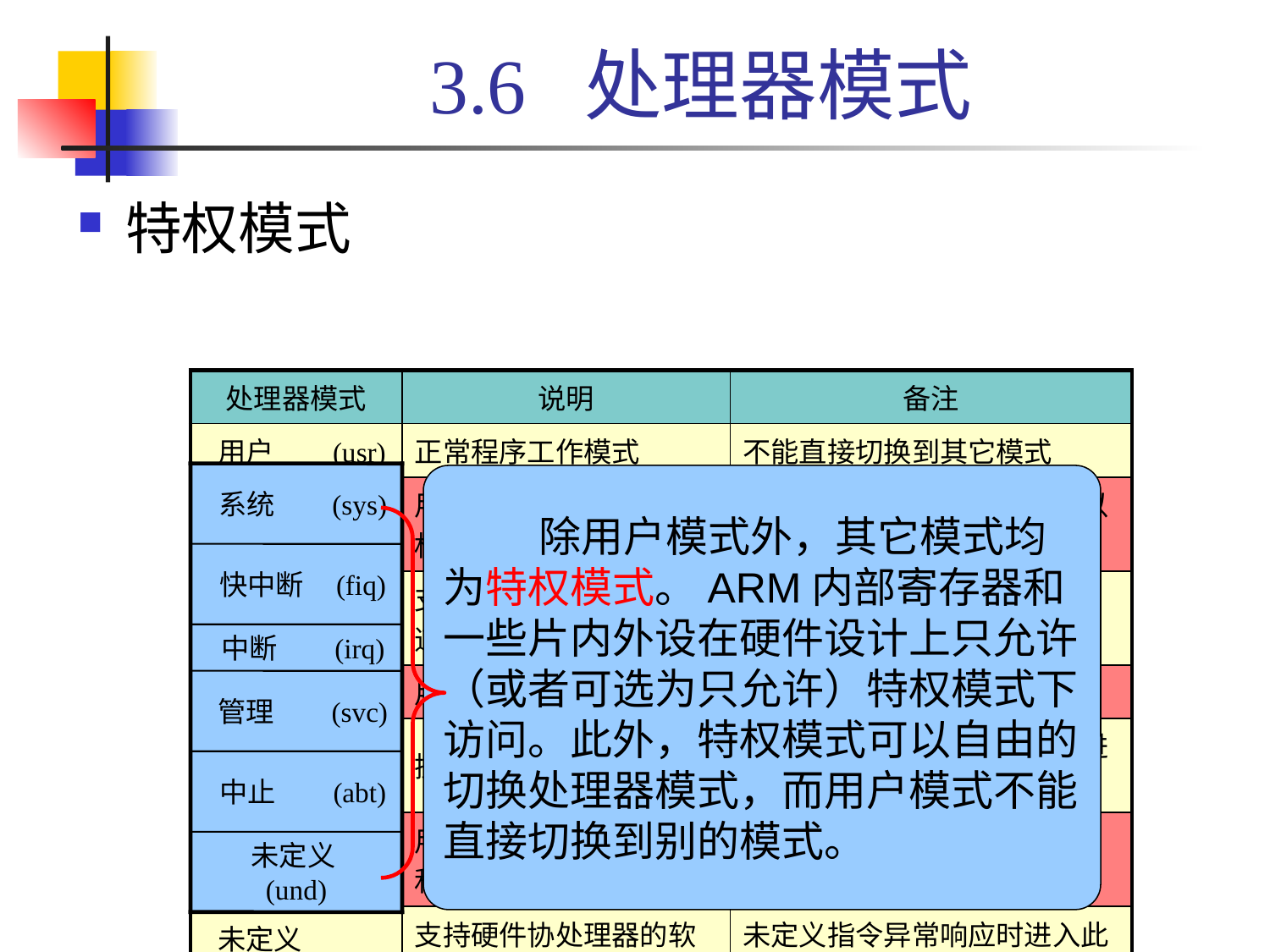

# 3.6  处理器模式
特权模式
| 处理器模式 | 说明 | 备注 |
| --- | --- | --- |
| 用户 (usr) | 正常程序工作模式 | 不能直接切换到其它模式 |
| 系统 (sys) | 用于支持操作系统的特权任务等 | 与用户模式类似，但具有可以直接切换到其它模式等特权 |
| 快中断 (fiq) | 支持高速数据传输及通道处理 | FIQ异常响应时进入此模式 |
| 中断 (irq) | 用于通用中断处理 | IRQ异常响应时进入此模式 |
| 管理 (svc) | 操作系统保护代码 | 系统复位和软件中断响应时进入此模式 |
| 中止 (abt) | 用于支持虚拟内存和/或存储器保护 | 在ARM7TDMI没有大用处 |
| 未定义 (und) | 支持硬件协处理器的软件仿真 | 未定义指令异常响应时进入此模式 |
 系统        (sys)

 快中断    (fiq)

 中断        (irq)

 管理        (svc)

 中止        (abt)

 未定义    (und)

         除用户模式外，其它模式均为特权模式。ARM内部寄存器和一些片内外设在硬件设计上只允许（或者可选为只允许）特权模式下访问。此外，特权模式可以自由的切换处理器模式，而用户模式不能直接切换到别的模式。